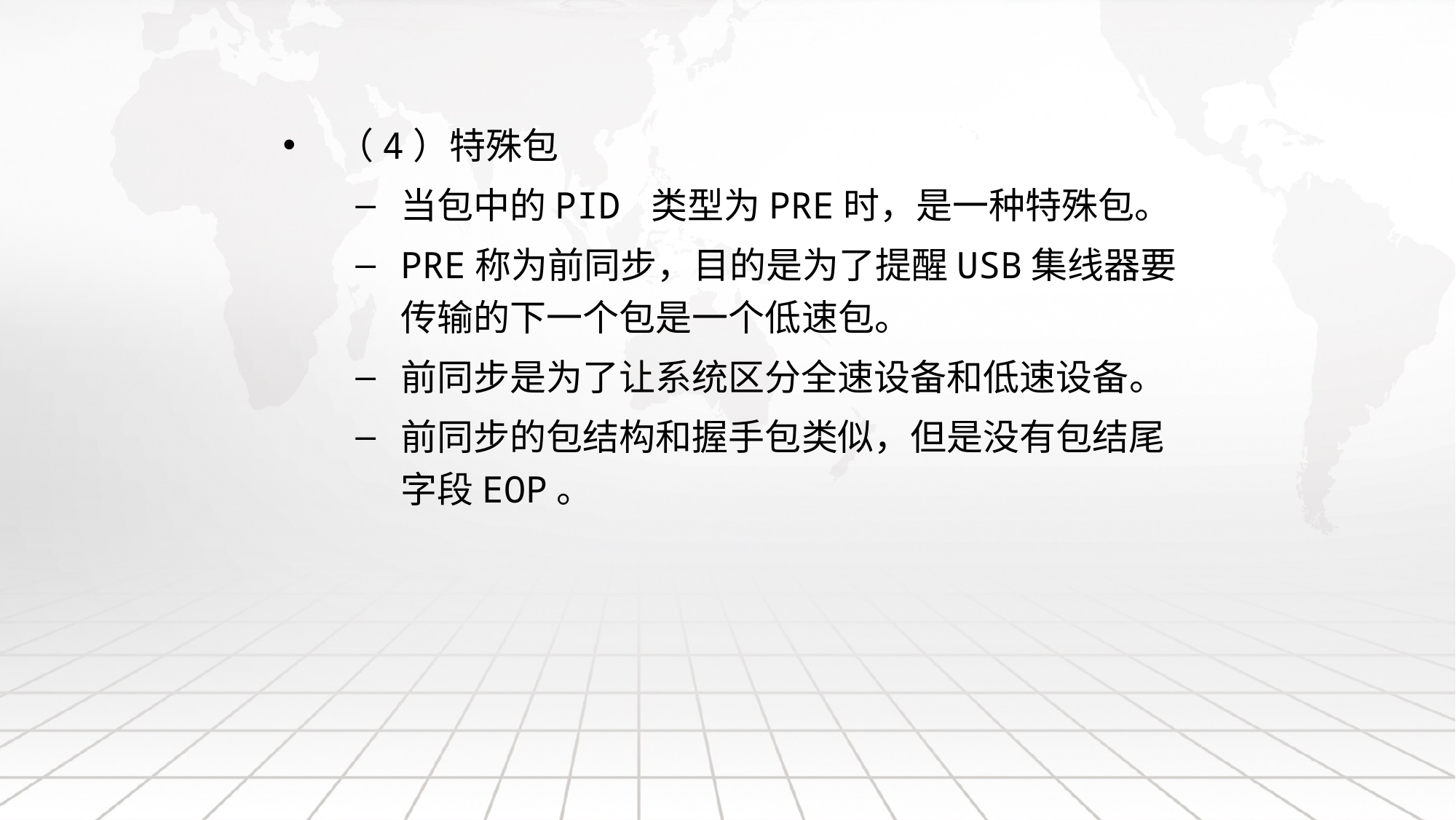

（4）特殊包
当包中的PID 类型为PRE时，是一种特殊包。
PRE称为前同步，目的是为了提醒USB集线器要传输的下一个包是一个低速包。
前同步是为了让系统区分全速设备和低速设备。
前同步的包结构和握手包类似，但是没有包结尾字段EOP。